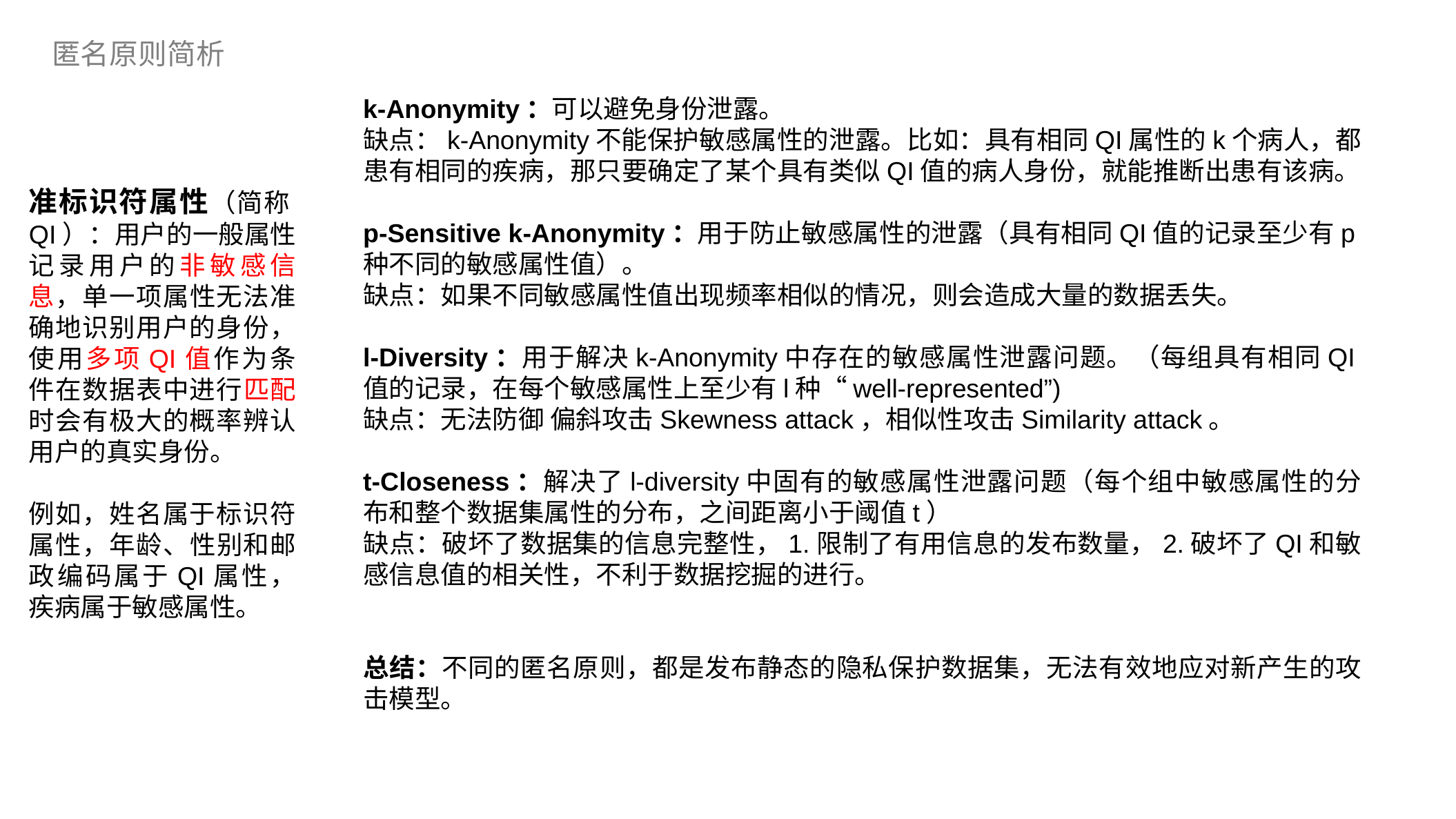

匿名原则简析
k-Anonymity：可以避免身份泄露。
缺点：k-Anonymity不能保护敏感属性的泄露。比如：具有相同QI属性的k个病人，都患有相同的疾病，那只要确定了某个具有类似QI值的病人身份，就能推断出患有该病。

p-Sensitive k-Anonymity：用于防止敏感属性的泄露（具有相同QI值的记录至少有p种不同的敏感属性值）。
缺点：如果不同敏感属性值出现频率相似的情况，则会造成大量的数据丢失。

l-Diversity：用于解决k-Anonymity中存在的敏感属性泄露问题。（每组具有相同QI值的记录，在每个敏感属性上至少有l种“well-represented”)
缺点：无法防御 偏斜攻击Skewness attack，相似性攻击Similarity attack。

t-Closeness：解决了l-diversity中固有的敏感属性泄露问题（每个组中敏感属性的分布和整个数据集属性的分布，之间距离小于阈值t）
缺点：破坏了数据集的信息完整性，1.限制了有用信息的发布数量，2.破坏了QI和敏感信息值的相关性，不利于数据挖掘的进行。

总结：不同的匿名原则，都是发布静态的隐私保护数据集，无法有效地应对新产生的攻击模型。
准标识符属性（简称QI）：用户的一般属性记录用户的非敏感信息，单一项属性无法准确地识别用户的身份，使用多项QI值作为条件在数据表中进行匹配时会有极大的概率辨认用户的真实身份。

例如，姓名属于标识符属性，年龄、性别和邮政编码属于QI属性，疾病属于敏感属性。